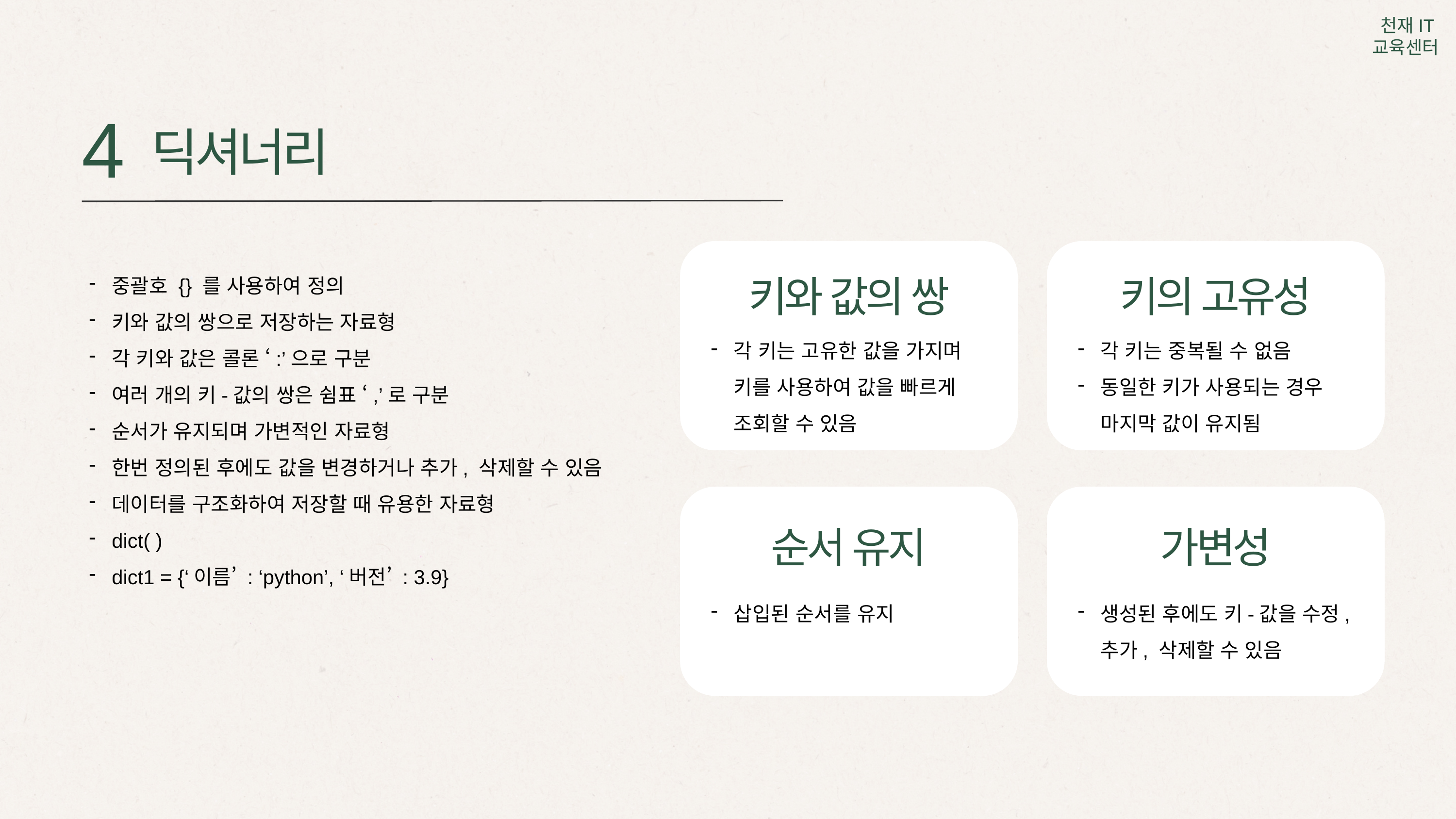

4
딕셔너리

키와 값의 쌍
각 키는 고유한 값을 가지며 키를 사용하여 값을 빠르게 조회할 수 있음

키의 고유성
각 키는 중복될 수 없음
동일한 키가 사용되는 경우 마지막 값이 유지됨
중괄호 {} 를 사용하여 정의
키와 값의 쌍으로 저장하는 자료형
각 키와 값은 콜론 ‘:’으로 구분
여러 개의 키-값의 쌍은 쉼표 ‘,’로 구분
순서가 유지되며 가변적인 자료형
한번 정의된 후에도 값을 변경하거나 추가, 삭제할 수 있음
데이터를 구조화하여 저장할 때 유용한 자료형
dict( )
dict1 = {‘이름’ : ‘python’, ‘버전’ : 3.9}

순서 유지
삽입된 순서를 유지

가변성
생성된 후에도 키-값을 수정, 추가, 삭제할 수 있음